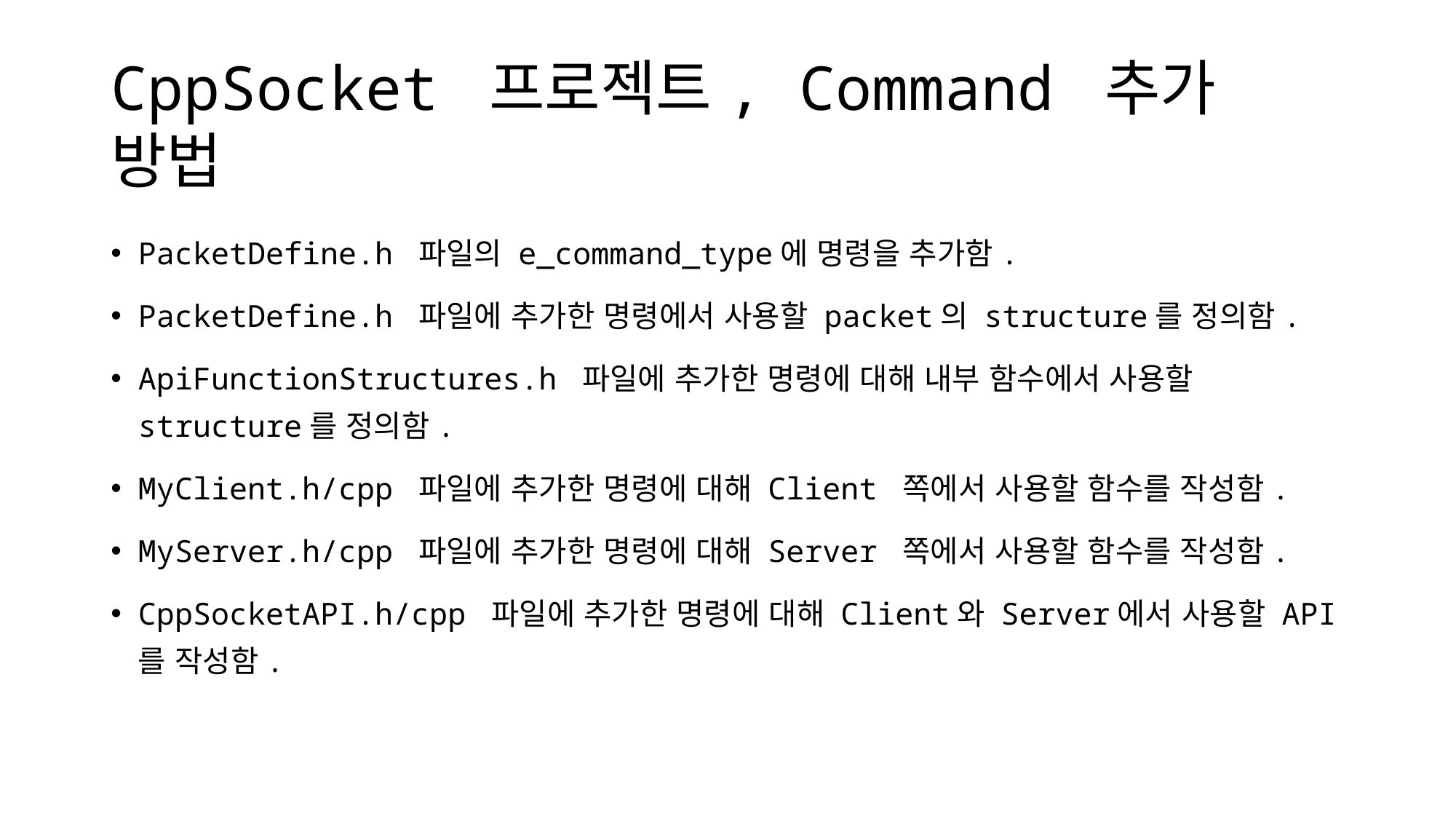

# CppSocket 프로젝트, Command 추가 방법
PacketDefine.h 파일의 e_command_type에 명령을 추가함.
PacketDefine.h 파일에 추가한 명령에서 사용할 packet의 structure를 정의함.
ApiFunctionStructures.h 파일에 추가한 명령에 대해 내부 함수에서 사용할 structure를 정의함.
MyClient.h/cpp 파일에 추가한 명령에 대해 Client 쪽에서 사용할 함수를 작성함.
MyServer.h/cpp 파일에 추가한 명령에 대해 Server 쪽에서 사용할 함수를 작성함.
CppSocketAPI.h/cpp 파일에 추가한 명령에 대해 Client와 Server에서 사용할 API를 작성함.